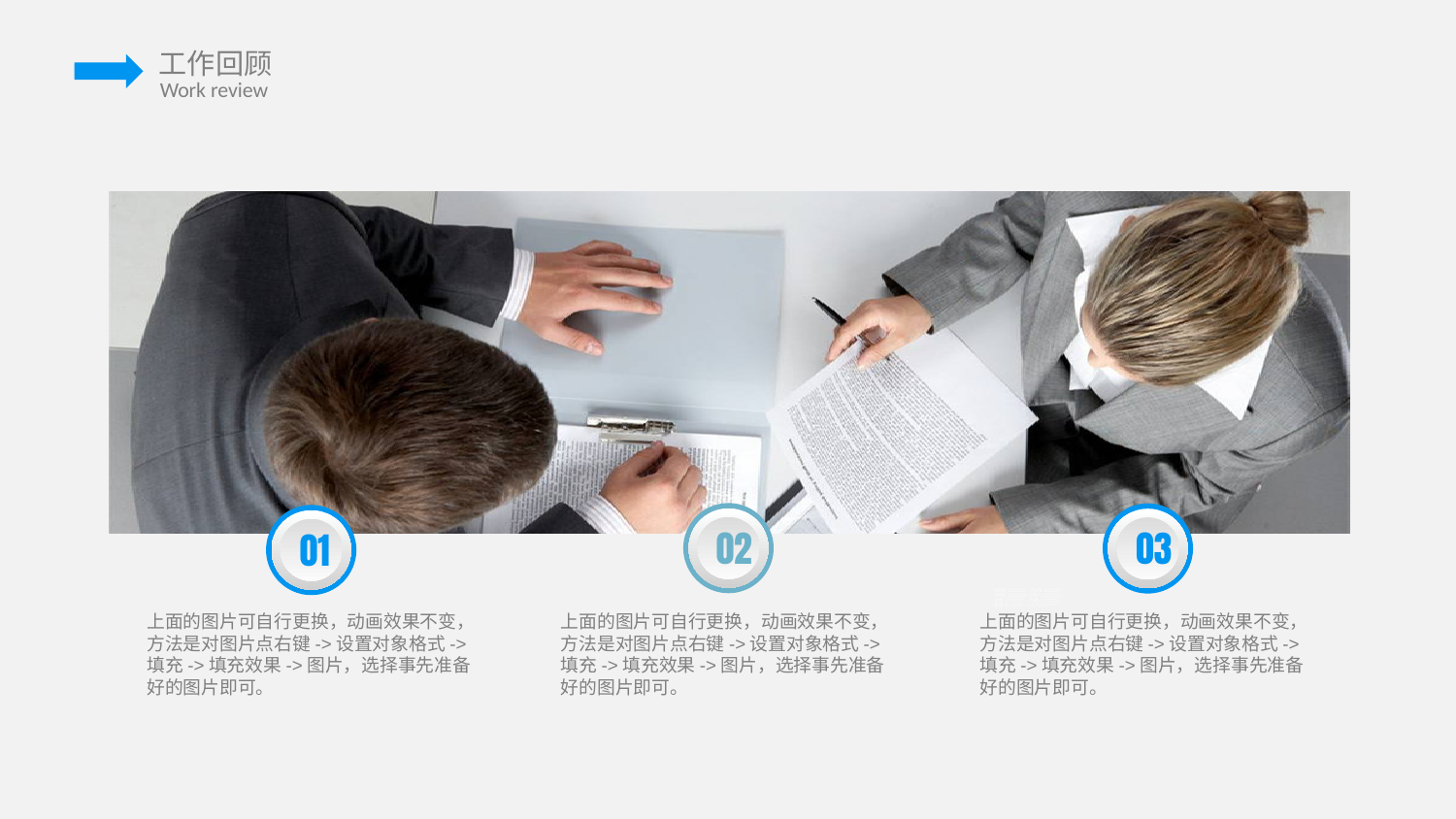

02

03

01
上面的图片可自行更换，动画效果不变，方法是对图片点右键->设置对象格式->填充->填充效果->图片，选择事先准备好的图片即可。
上面的图片可自行更换，动画效果不变，方法是对图片点右键->设置对象格式->填充->填充效果->图片，选择事先准备好的图片即可。
上面的图片可自行更换，动画效果不变，方法是对图片点右键->设置对象格式->填充->填充效果->图片，选择事先准备好的图片即可。